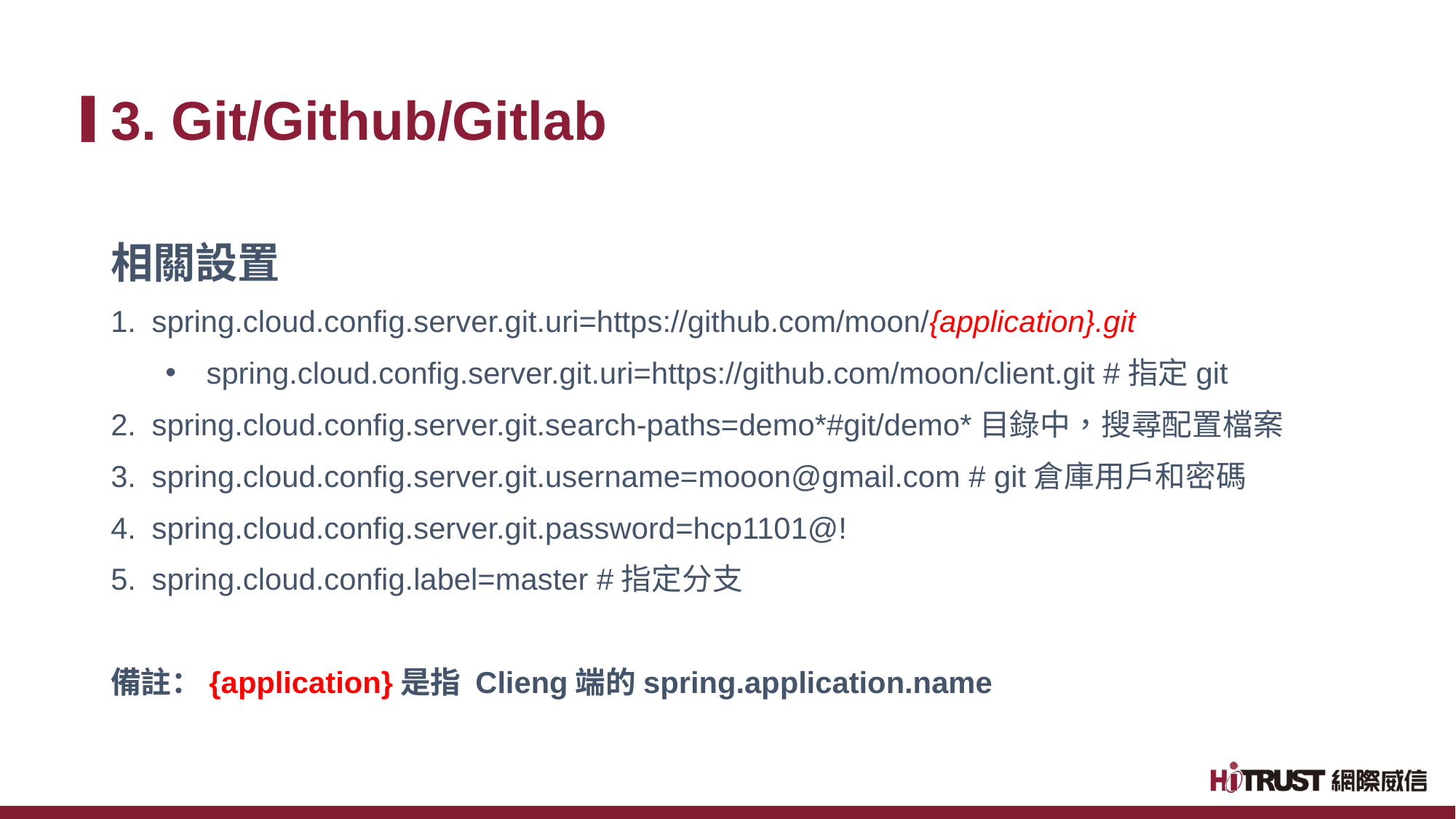

3. Git/Github/Gitlab

相關設置
spring.cloud.config.server.git.uri=https://github.com/moon/{application}.git
spring.cloud.config.server.git.uri=https://github.com/moon/client.git #指定git
spring.cloud.config.server.git.search-paths=demo*#git/demo*目錄中，搜尋配置檔案
spring.cloud.config.server.git.username=mooon@gmail.com # git倉庫用戶和密碼
spring.cloud.config.server.git.password=hcp1101@!
spring.cloud.config.label=master #指定分支

備註：{application}是指 Clieng端的spring.application.name